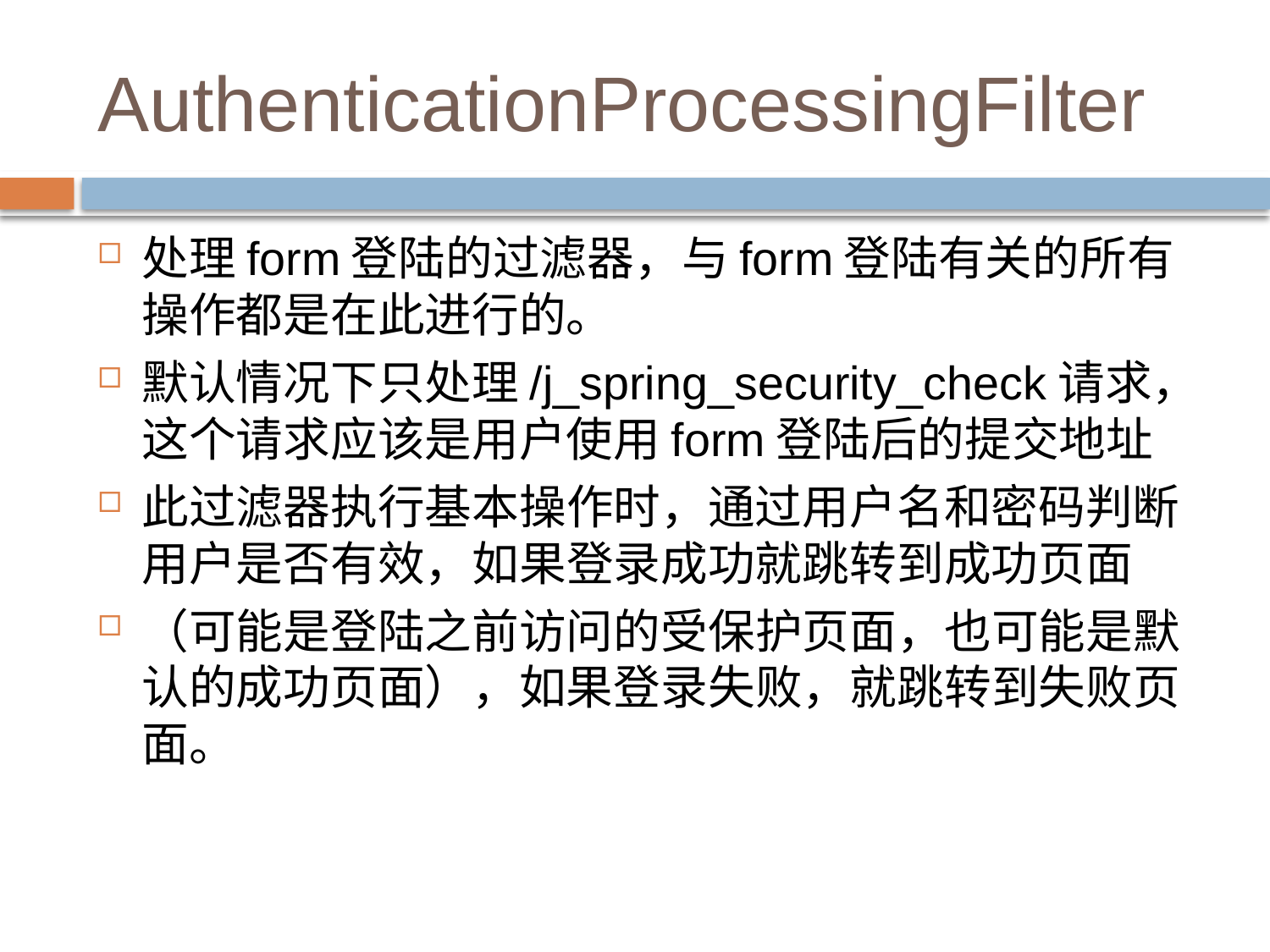

# AuthenticationProcessingFilter
处理form登陆的过滤器，与form登陆有关的所有操作都是在此进行的。
默认情况下只处理/j_spring_security_check请求，这个请求应该是用户使用form登陆后的提交地址
此过滤器执行基本操作时，通过用户名和密码判断用户是否有效，如果登录成功就跳转到成功页面
（可能是登陆之前访问的受保护页面，也可能是默认的成功页面），如果登录失败，就跳转到失败页面。